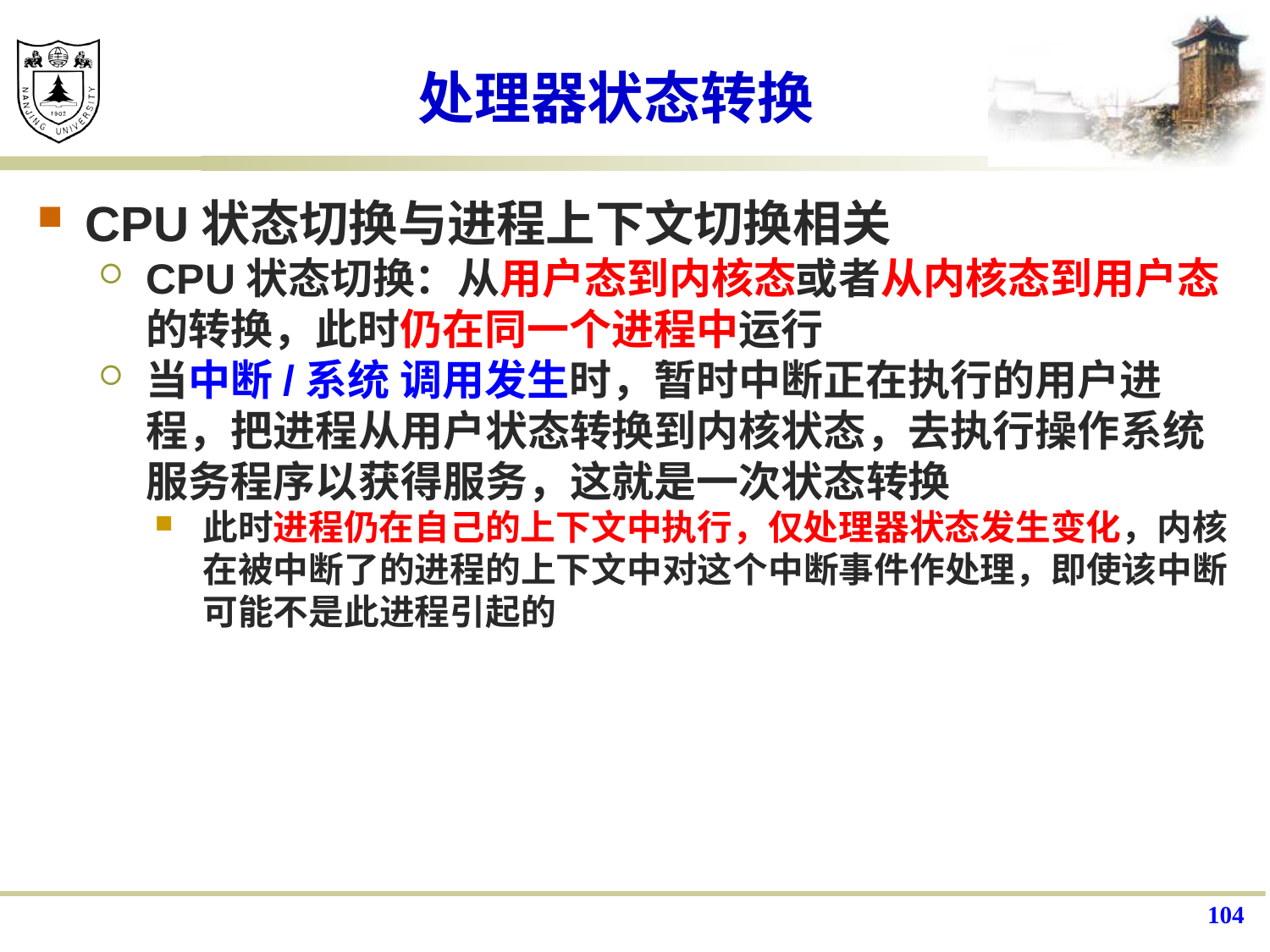

处理器状态转换

CPU状态切换与进程上下文切换相关
CPU状态切换：从用户态到内核态或者从内核态到用户态的转换，此时仍在同一个进程中运行
当中断/系统 调用发生时，暂时中断正在执行的用户进程，把进程从用户状态转换到内核状态，去执行操作系统服务程序以获得服务，这就是一次状态转换
此时进程仍在自己的上下文中执行，仅处理器状态发生变化，内核在被中断了的进程的上下文中对这个中断事件作处理，即使该中断可能不是此进程引起的

104